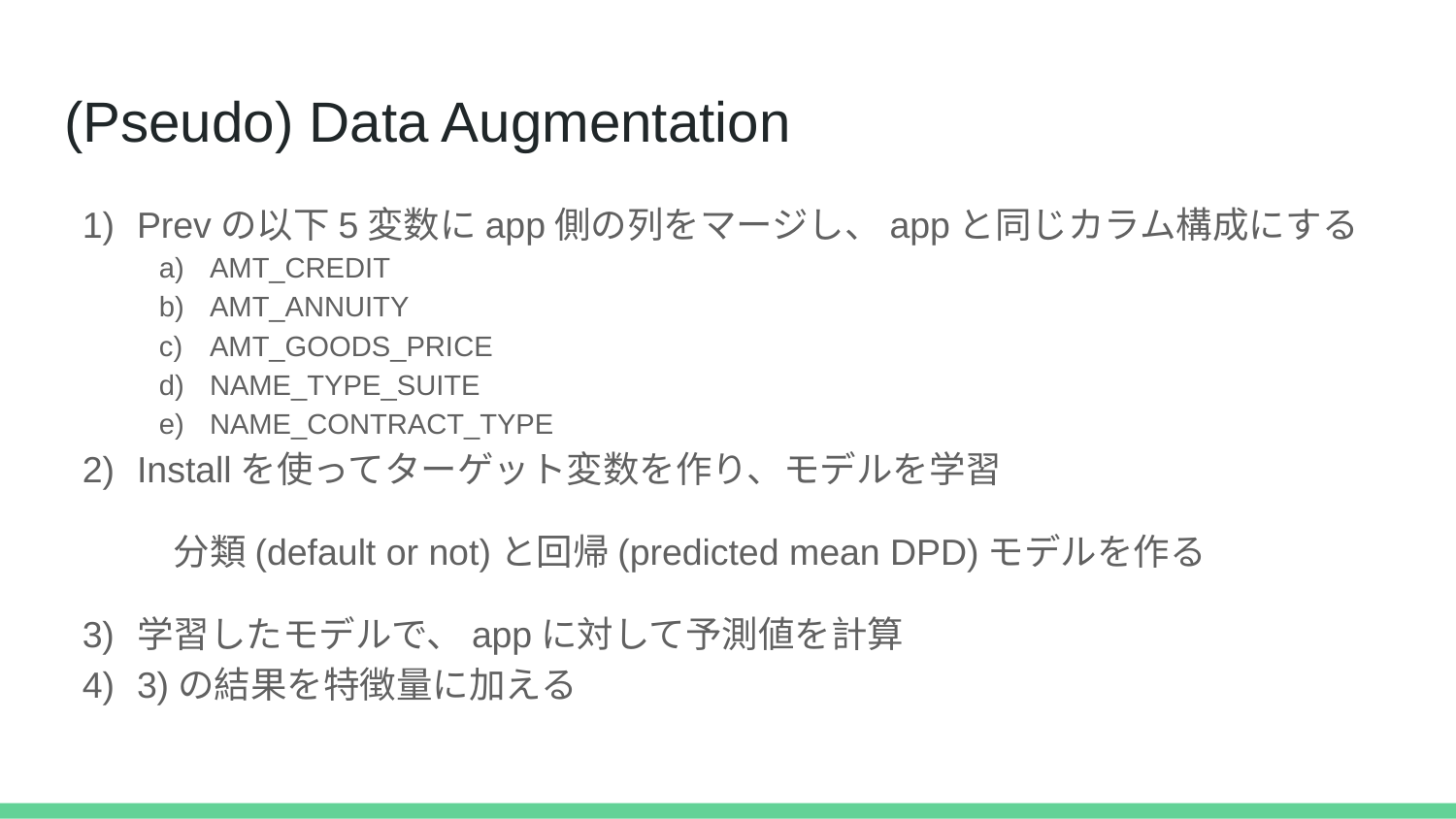

# (Pseudo) Data Augmentation
Prevの以下5変数にapp側の列をマージし、appと同じカラム構成にする
AMT_CREDIT
AMT_ANNUITY
AMT_GOODS_PRICE
NAME_TYPE_SUITE
NAME_CONTRACT_TYPE
Installを使ってターゲット変数を作り、モデルを学習
　　　分類(default or not)と回帰(predicted mean DPD)モデルを作る
学習したモデルで、appに対して予測値を計算
3)の結果を特徴量に加える

→自作の特徴量ではトップ、全体でもTop-10に入る位効いた

　→X/Yさえ分かれば、prevのローンに対してもinstallから目的変数が作れる